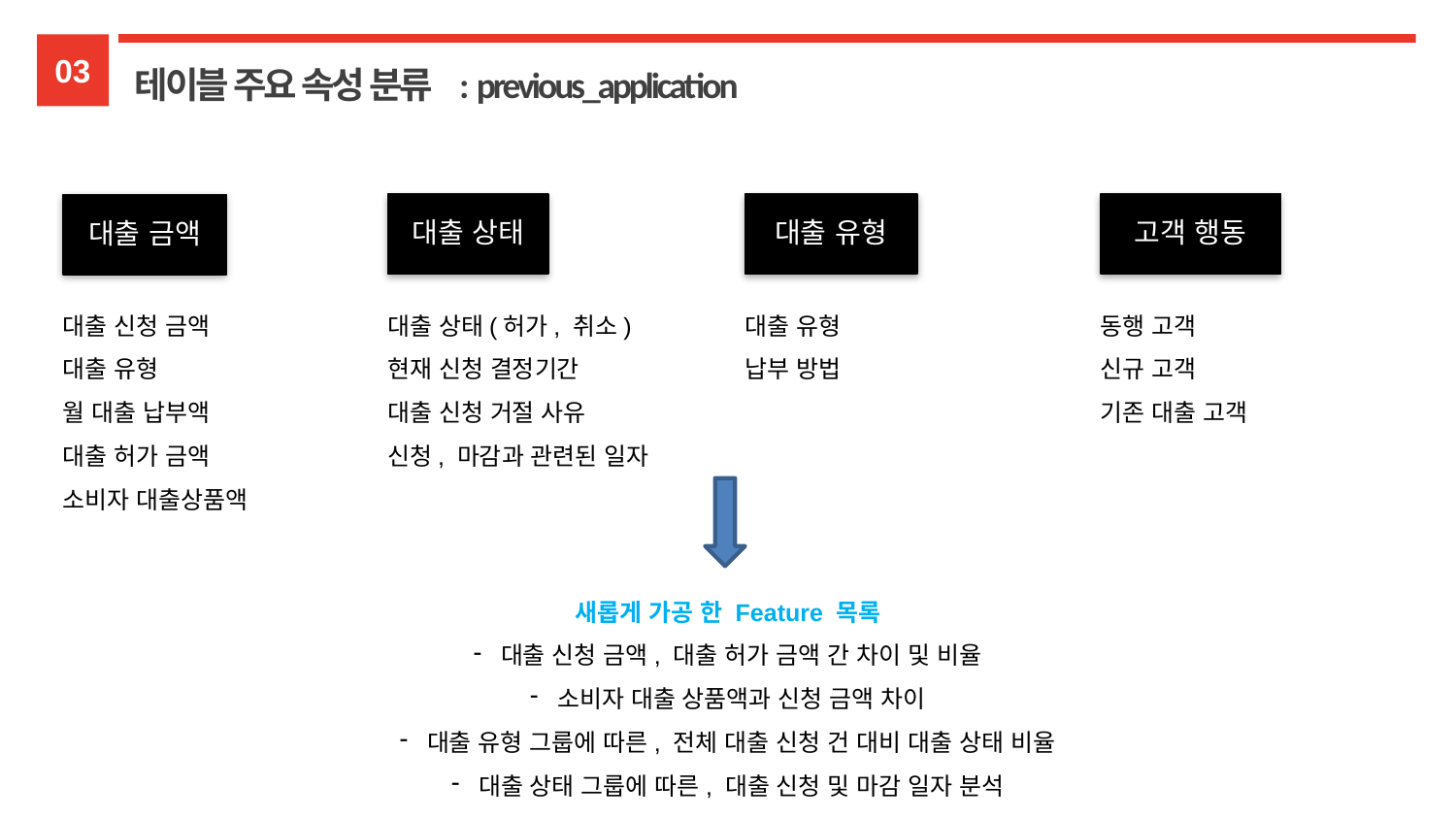

03
테이블 주요 속성 분류  :  previous_application
대출 상태
대출 유형
고객 행동
대출 금액
대출 신청 금액
대출 유형
월 대출 납부액
대출 허가 금액
소비자 대출상품액
대출 상태(허가, 취소)
현재 신청 결정기간
대출 신청 거절 사유
신청, 마감과 관련된 일자
대출 유형
납부 방법

동행 고객
신규 고객
기존 대출 고객

새롭게 가공 한 Feature 목록
대출 신청 금액, 대출 허가 금액 간 차이 및 비율
소비자 대출 상품액과 신청 금액 차이
대출 유형 그룹에 따른, 전체 대출 신청 건 대비 대출 상태 비율
대출 상태 그룹에 따른, 대출 신청 및 마감 일자 분석